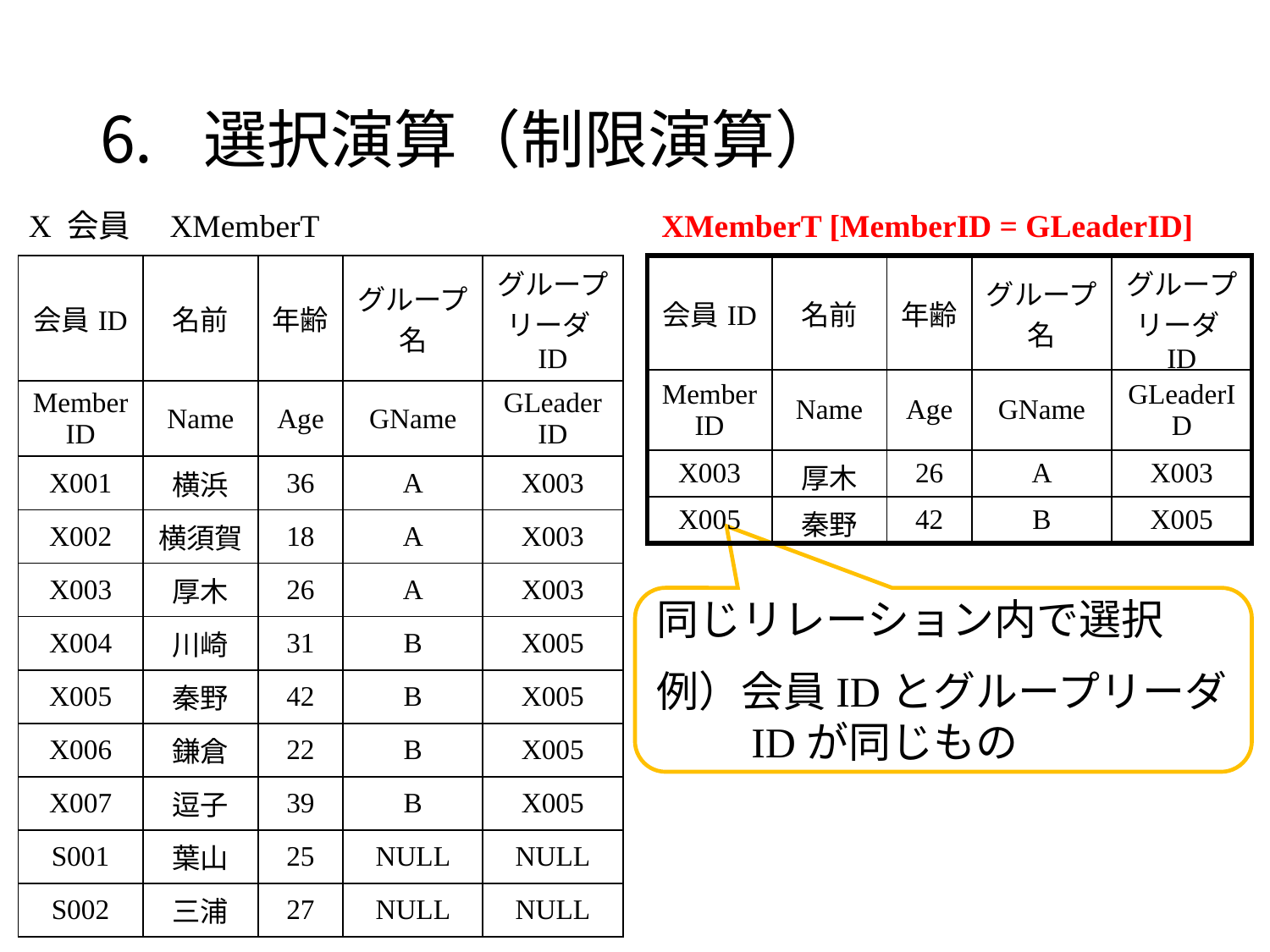

# 選択演算（制限演算）
XMemberT [MemberID = GLeaderID]
| 会員ID | 名前 | 年齢 | グループ名 | グループリーダID |
| --- | --- | --- | --- | --- |
| MemberID | Name | Age | GName | GLeaderID |
| X003 | 厚木 | 26 | A | X003 |
| X005 | 秦野 | 42 | B | X005 |
X 会員　XMemberT
| 会員ID | 名前 | 年齢 | グループ 名 | グループ リーダID |
| --- | --- | --- | --- | --- |
| Member ID | Name | Age | GName | GLeader ID |
| X001 | 横浜 | 36 | A | X003 |
| X002 | 横須賀 | 18 | A | X003 |
| X003 | 厚木 | 26 | A | X003 |
| X004 | 川崎 | 31 | B | X005 |
| X005 | 秦野 | 42 | B | X005 |
| X006 | 鎌倉 | 22 | B | X005 |
| X007 | 逗子 | 39 | B | X005 |
| S001 | 葉山 | 25 | NULL | NULL |
| S002 | 三浦 | 27 | NULL | NULL |
同じリレーション内で選択
例）会員IDとグループリーダ
　　IDが同じもの